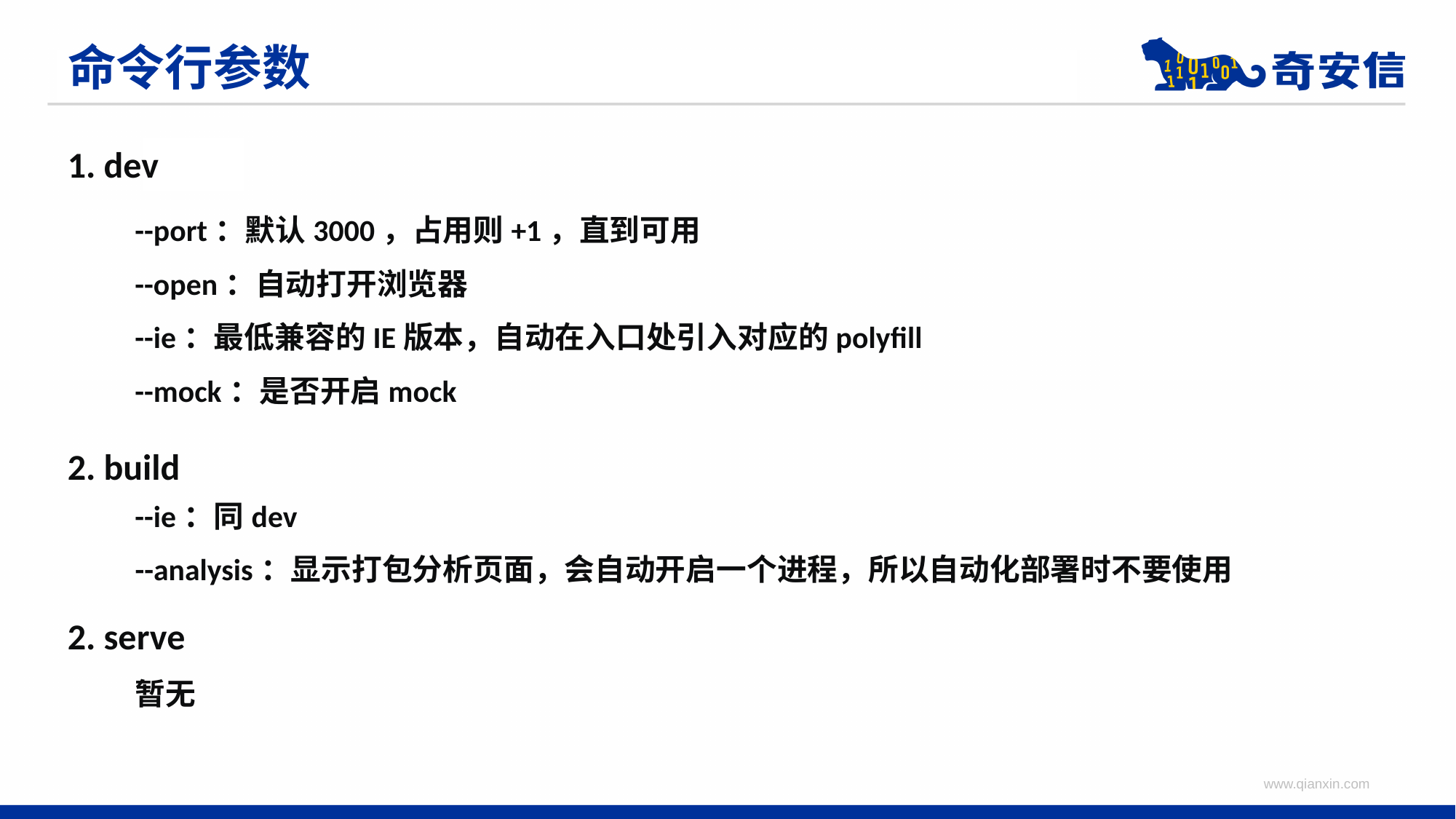

# 命令行参数
1. dev

--port：默认3000，占用则+1，直到可用
--open：自动打开浏览器
--ie：最低兼容的IE版本，自动在入口处引入对应的polyfill
--mock：是否开启mock
2. build
--ie：同dev
--analysis：显示打包分析页面，会自动开启一个进程，所以自动化部署时不要使用
2. serve
暂无
www.qianxin.com